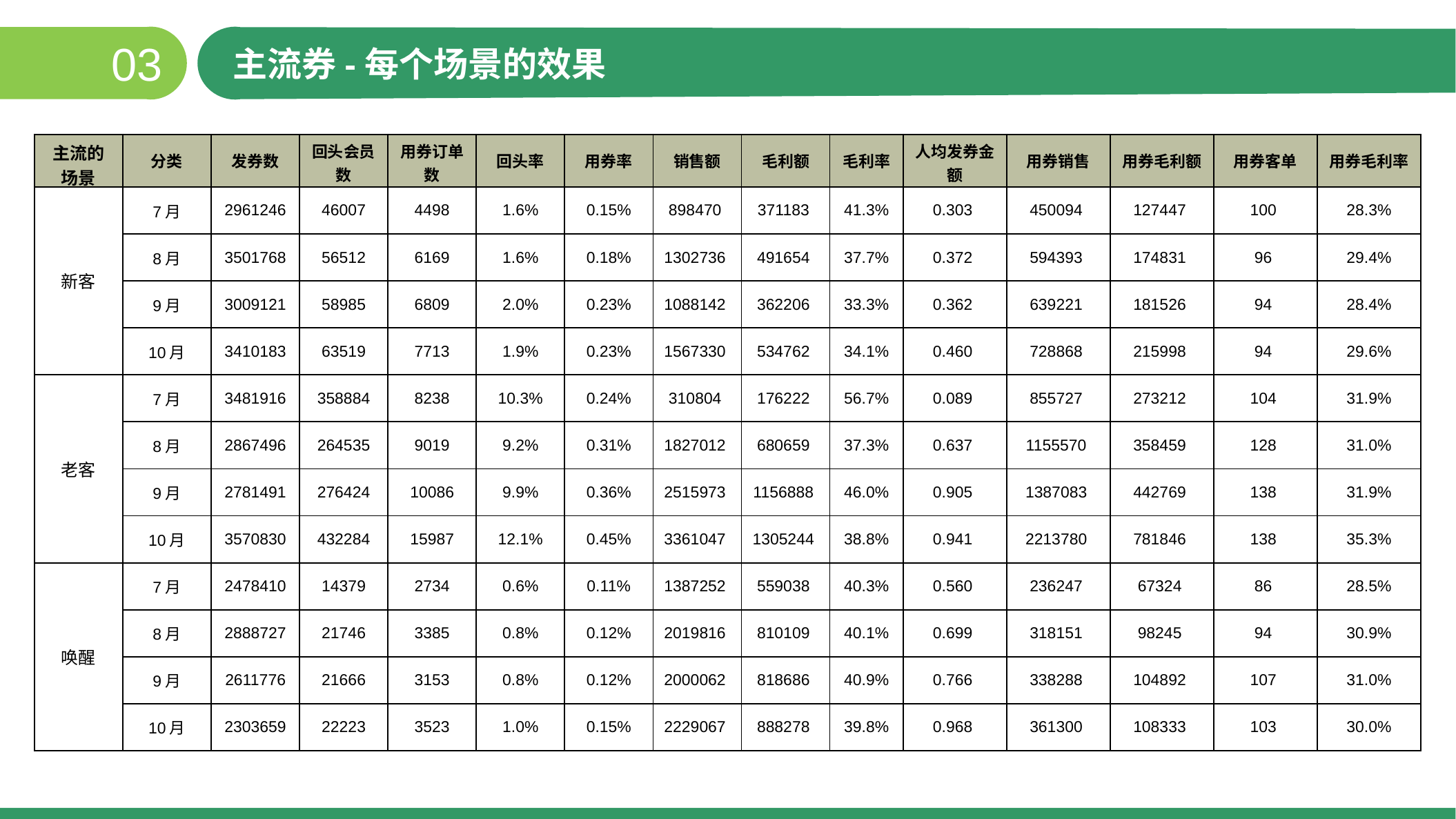

03
主流券-每个场景的效果
| 主流的场景 | 分类 | 发券数 | 回头会员数 | 用券订单数 | 回头率 | 用券率 | 销售额 | 毛利额 | 毛利率 | 人均发券金额 | 用券销售 | 用券毛利额 | 用券客单 | 用券毛利率 |
| --- | --- | --- | --- | --- | --- | --- | --- | --- | --- | --- | --- | --- | --- | --- |
| 新客 | 7月 | 2961246 | 46007 | 4498 | 1.6% | 0.15% | 898470 | 371183 | 41.3% | 0.303 | 450094 | 127447 | 100 | 28.3% |
|  | 8月 | 3501768 | 56512 | 6169 | 1.6% | 0.18% | 1302736 | 491654 | 37.7% | 0.372 | 594393 | 174831 | 96 | 29.4% |
|  | 9月 | 3009121 | 58985 | 6809 | 2.0% | 0.23% | 1088142 | 362206 | 33.3% | 0.362 | 639221 | 181526 | 94 | 28.4% |
|  | 10月 | 3410183 | 63519 | 7713 | 1.9% | 0.23% | 1567330 | 534762 | 34.1% | 0.460 | 728868 | 215998 | 94 | 29.6% |
| 老客 | 7月 | 3481916 | 358884 | 8238 | 10.3% | 0.24% | 310804 | 176222 | 56.7% | 0.089 | 855727 | 273212 | 104 | 31.9% |
|  | 8月 | 2867496 | 264535 | 9019 | 9.2% | 0.31% | 1827012 | 680659 | 37.3% | 0.637 | 1155570 | 358459 | 128 | 31.0% |
|  | 9月 | 2781491 | 276424 | 10086 | 9.9% | 0.36% | 2515973 | 1156888 | 46.0% | 0.905 | 1387083 | 442769 | 138 | 31.9% |
|  | 10月 | 3570830 | 432284 | 15987 | 12.1% | 0.45% | 3361047 | 1305244 | 38.8% | 0.941 | 2213780 | 781846 | 138 | 35.3% |
| 唤醒 | 7月 | 2478410 | 14379 | 2734 | 0.6% | 0.11% | 1387252 | 559038 | 40.3% | 0.560 | 236247 | 67324 | 86 | 28.5% |
|  | 8月 | 2888727 | 21746 | 3385 | 0.8% | 0.12% | 2019816 | 810109 | 40.1% | 0.699 | 318151 | 98245 | 94 | 30.9% |
|  | 9月 | 2611776 | 21666 | 3153 | 0.8% | 0.12% | 2000062 | 818686 | 40.9% | 0.766 | 338288 | 104892 | 107 | 31.0% |
|  | 10月 | 2303659 | 22223 | 3523 | 1.0% | 0.15% | 2229067 | 888278 | 39.8% | 0.968 | 361300 | 108333 | 103 | 30.0% |